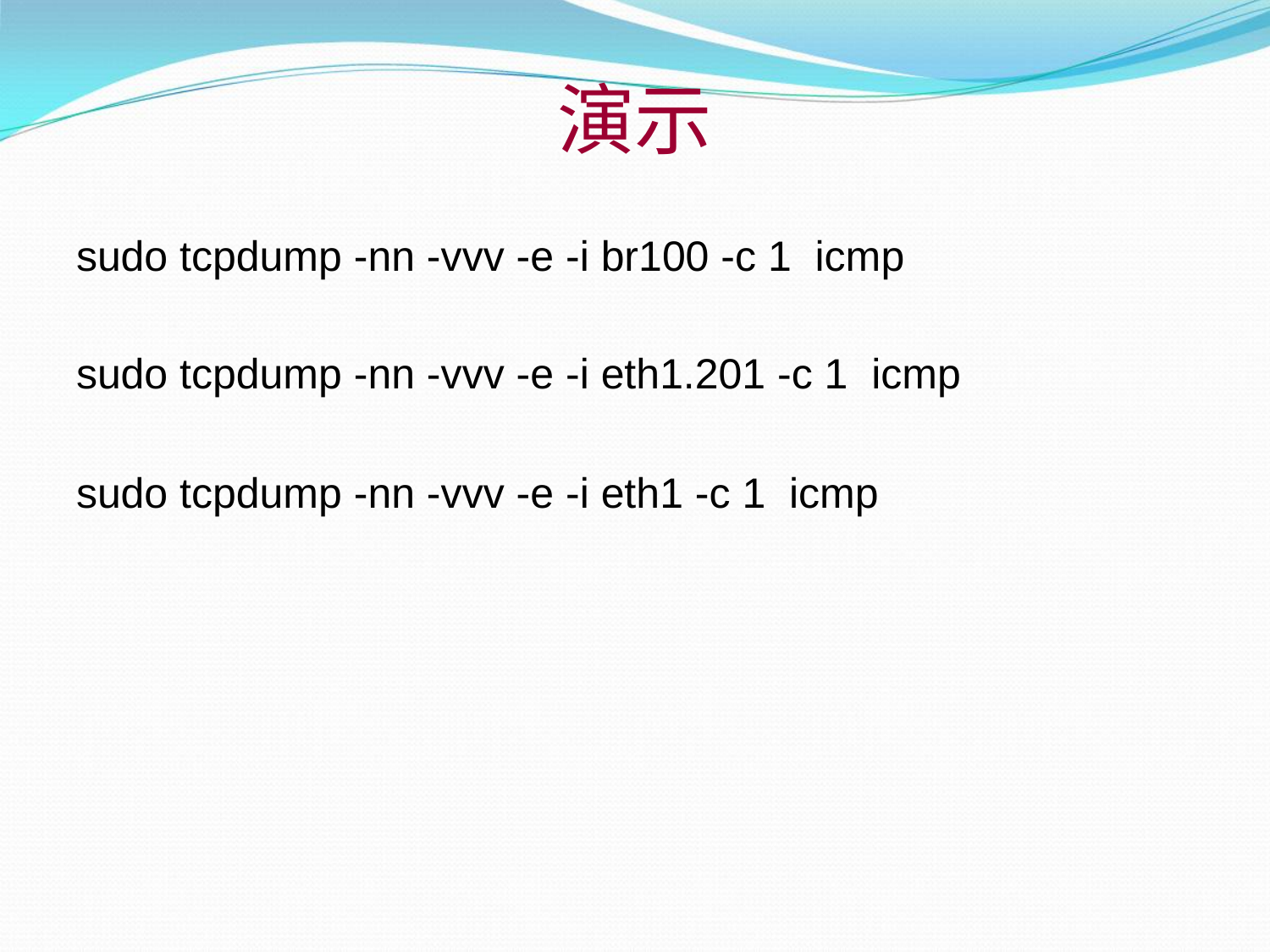

# 演示
sudo tcpdump -nn -vvv -e -i br100 -c 1  icmp

sudo tcpdump -nn -vvv -e -i eth1.201 -c 1  icmp

sudo tcpdump -nn -vvv -e -i eth1 -c 1  icmp